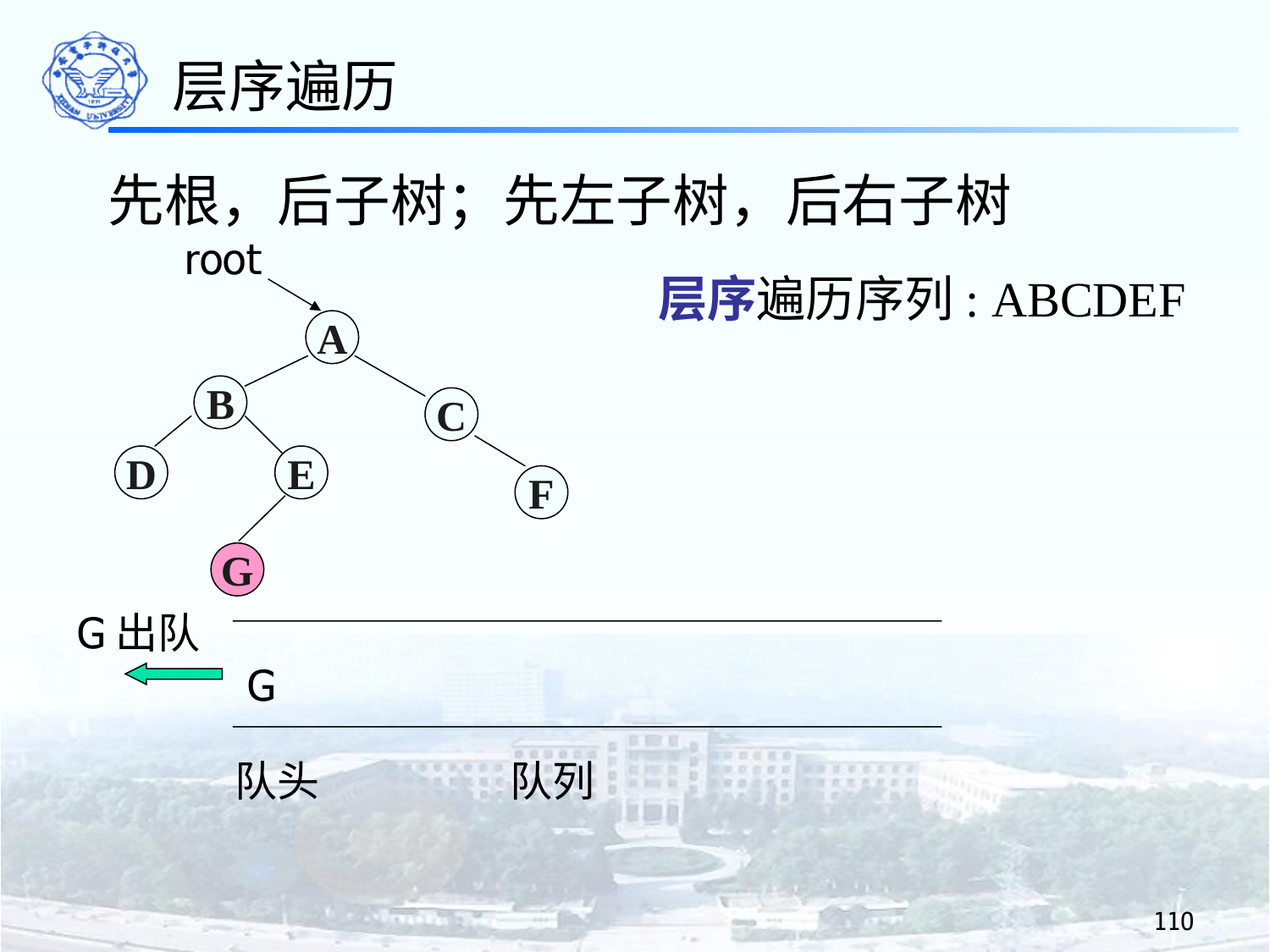

层序遍历
先根，后子树；先左子树，后右子树
root

A

B
C

D
E
F

G
层序遍历序列: ABCDEF
G出队

G

队头
队列
110